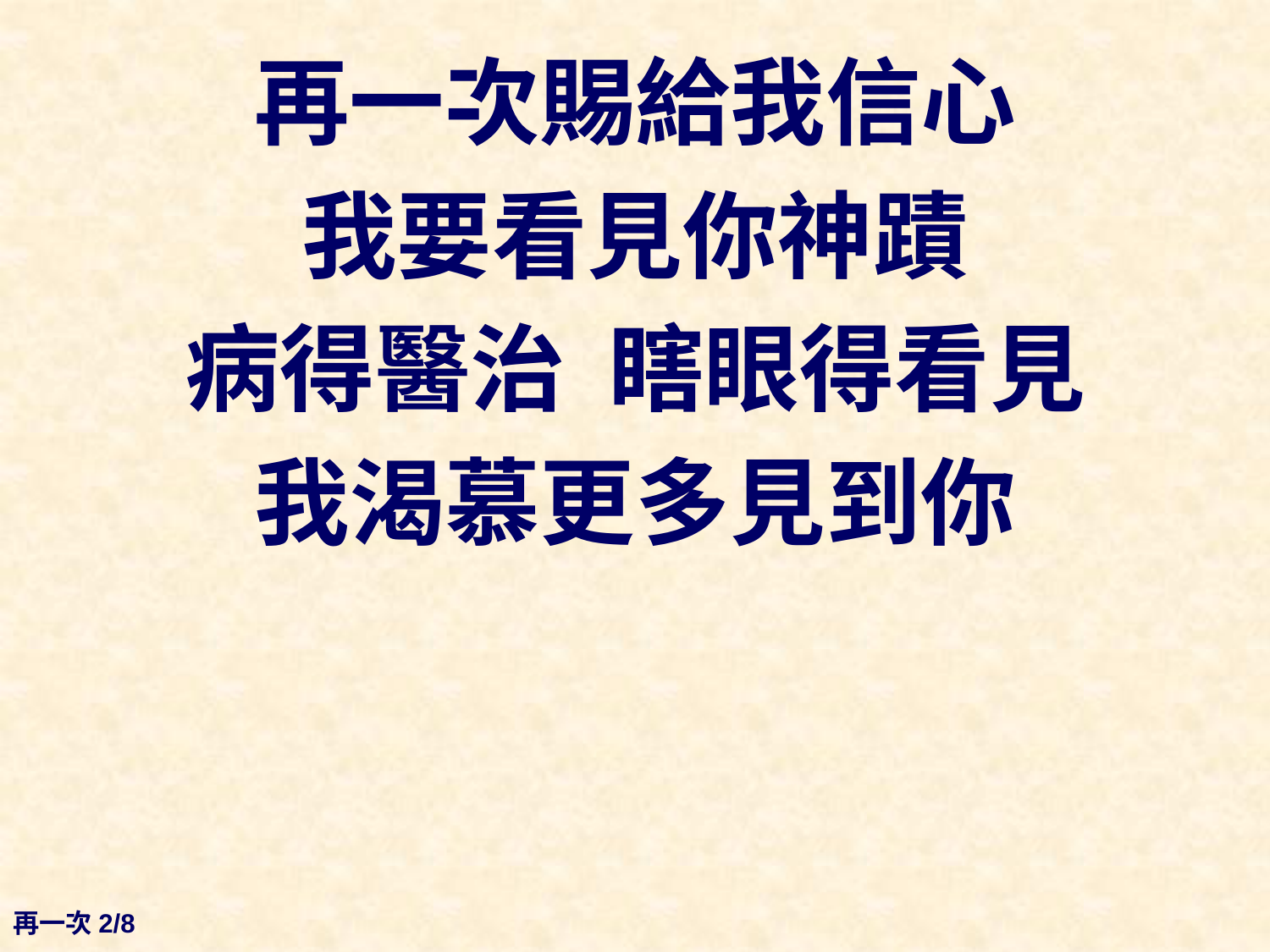

再一次賜給我信心
我要看見你神蹟
病得醫治  瞎眼得看見
我渴慕更多見到你
再一次2/8